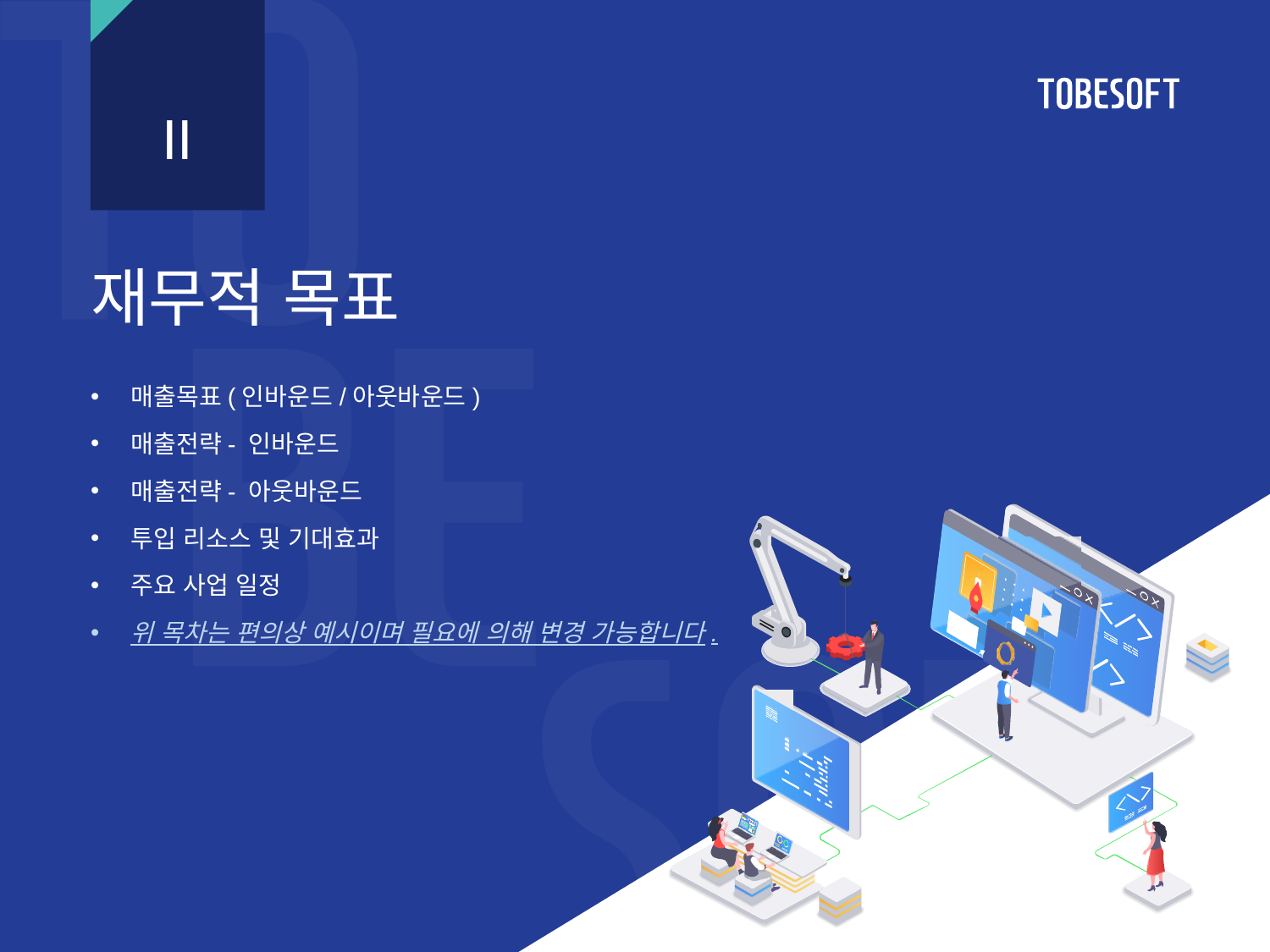

II
# 재무적 목표
매출목표(인바운드/아웃바운드)
매출전략- 인바운드
매출전략- 아웃바운드
투입 리소스 및 기대효과
주요 사업 일정
위 목차는 편의상 예시이며 필요에 의해 변경 가능합니다.